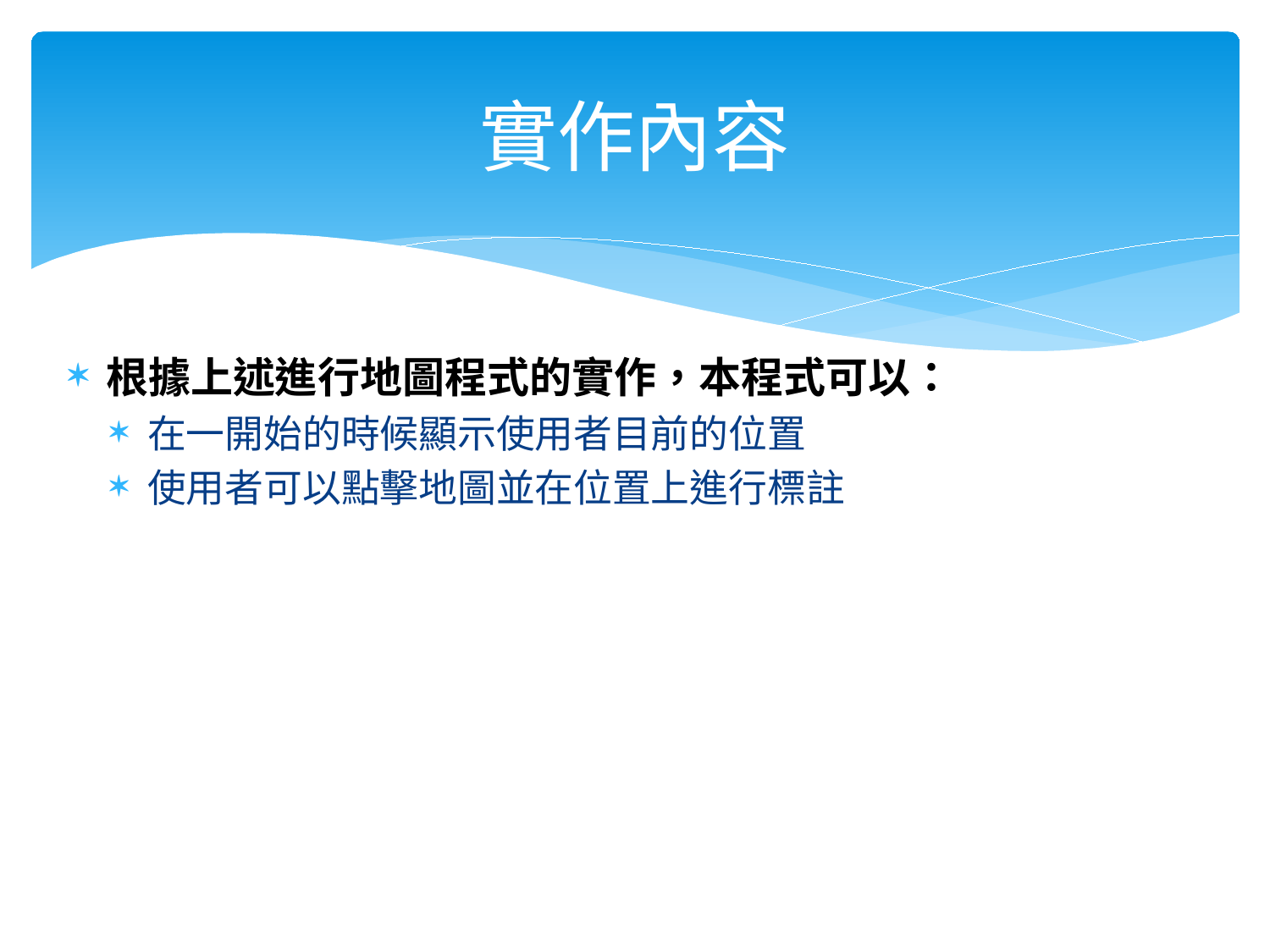

# 實作內容
根據上述進行地圖程式的實作，本程式可以：
在一開始的時候顯示使用者目前的位置
使用者可以點擊地圖並在位置上進行標註